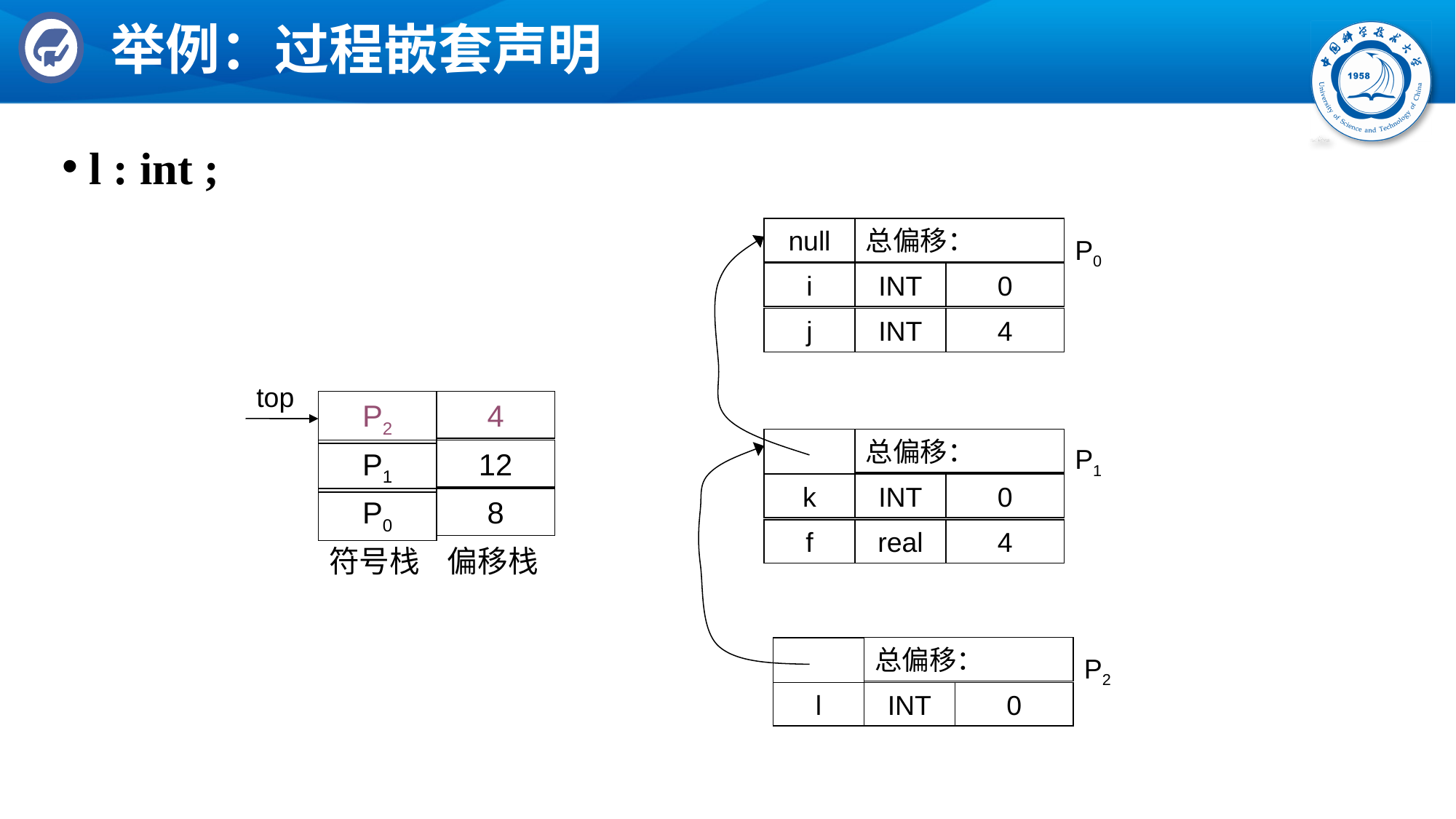

# 举例：过程嵌套声明
l : int ;
null
总偏移：
P0

i
INT
0
j
INT
4
top
P2
4

总偏移：
P1
P1
12

k
INT
0
P0
8
f
real
4
符号栈
偏移栈

总偏移：
P2
l
INT
0